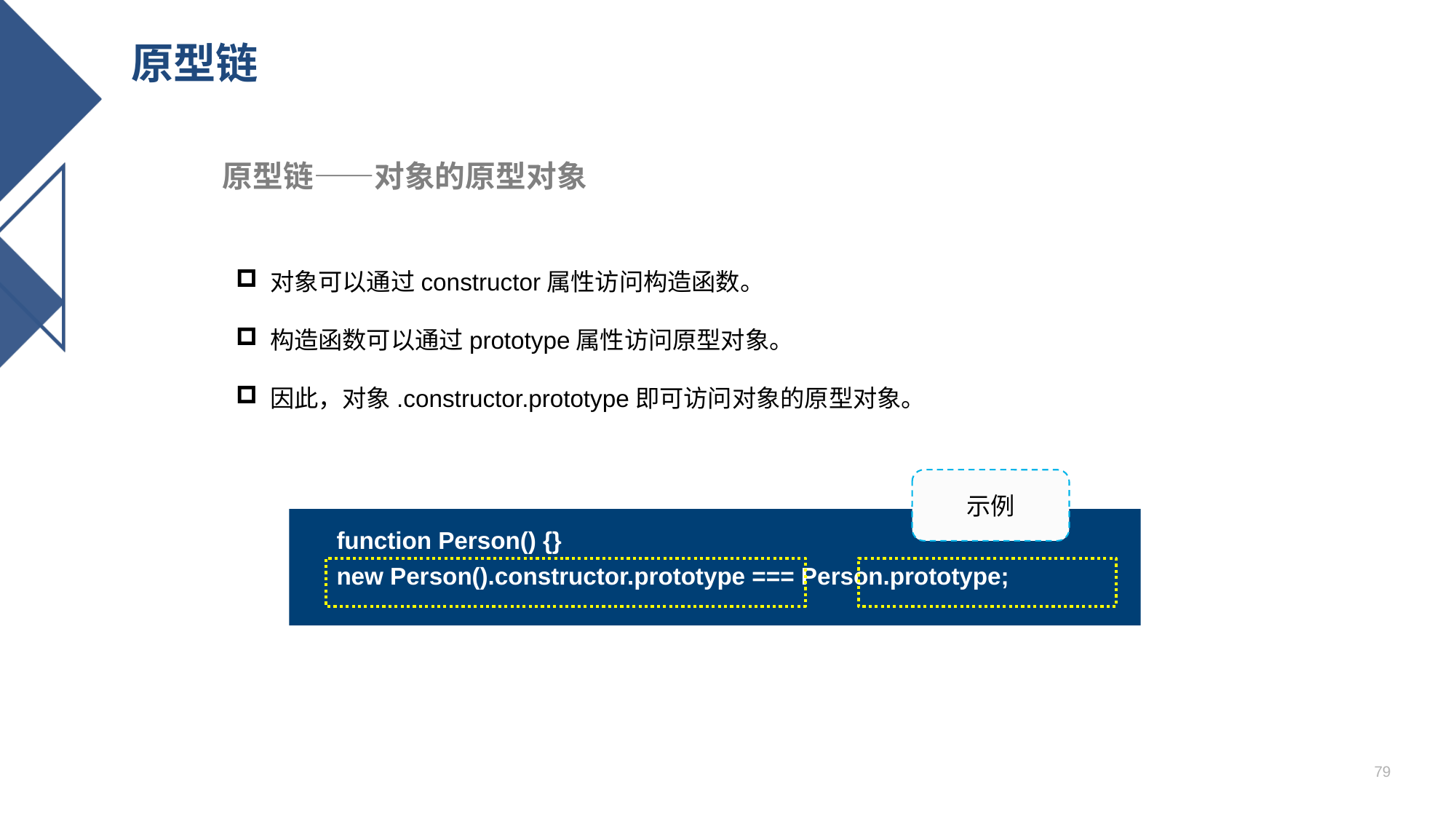

# 原型链
原型链——对象的原型对象
对象可以通过constructor属性访问构造函数。
构造函数可以通过prototype属性访问原型对象。
因此，对象.constructor.prototype即可访问对象的原型对象。
示例

function Person() {}
new Person().constructor.prototype === Person.prototype;

79